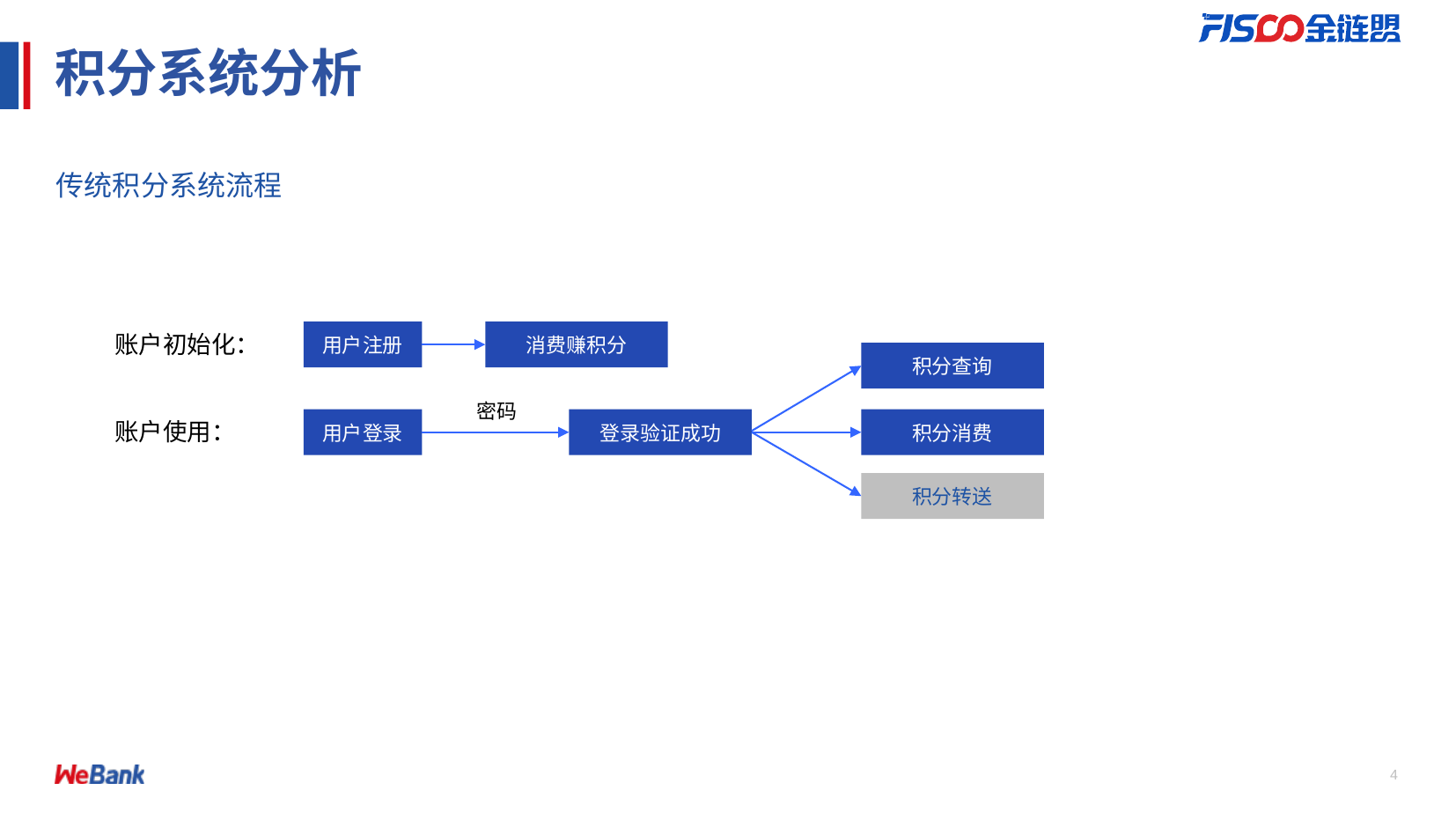

# 积分系统分析
传统积分系统流程
用户注册
消费赚积分
账户初始化：
积分查询
密码
账户使用：
用户登录
登录验证成功
积分消费
积分转送
4